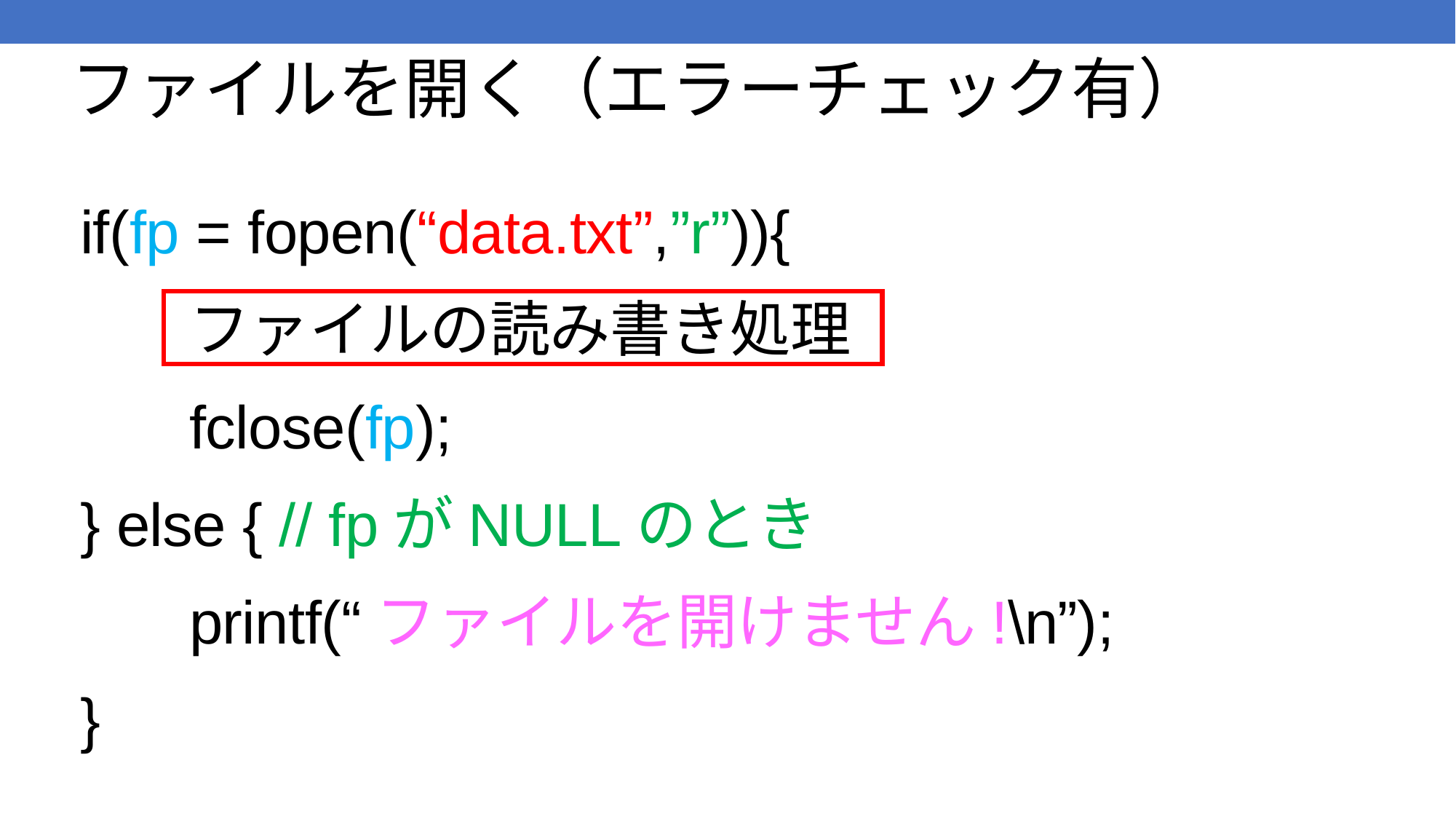

# ファイルを開く（エラーチェック有）
if(fp = fopen(“data.txt”,”r”)){
	ファイルの読み書き処理
	fclose(fp);
} else { // fpがNULLのとき
	printf(“ファイルを開けません!\n”);
}